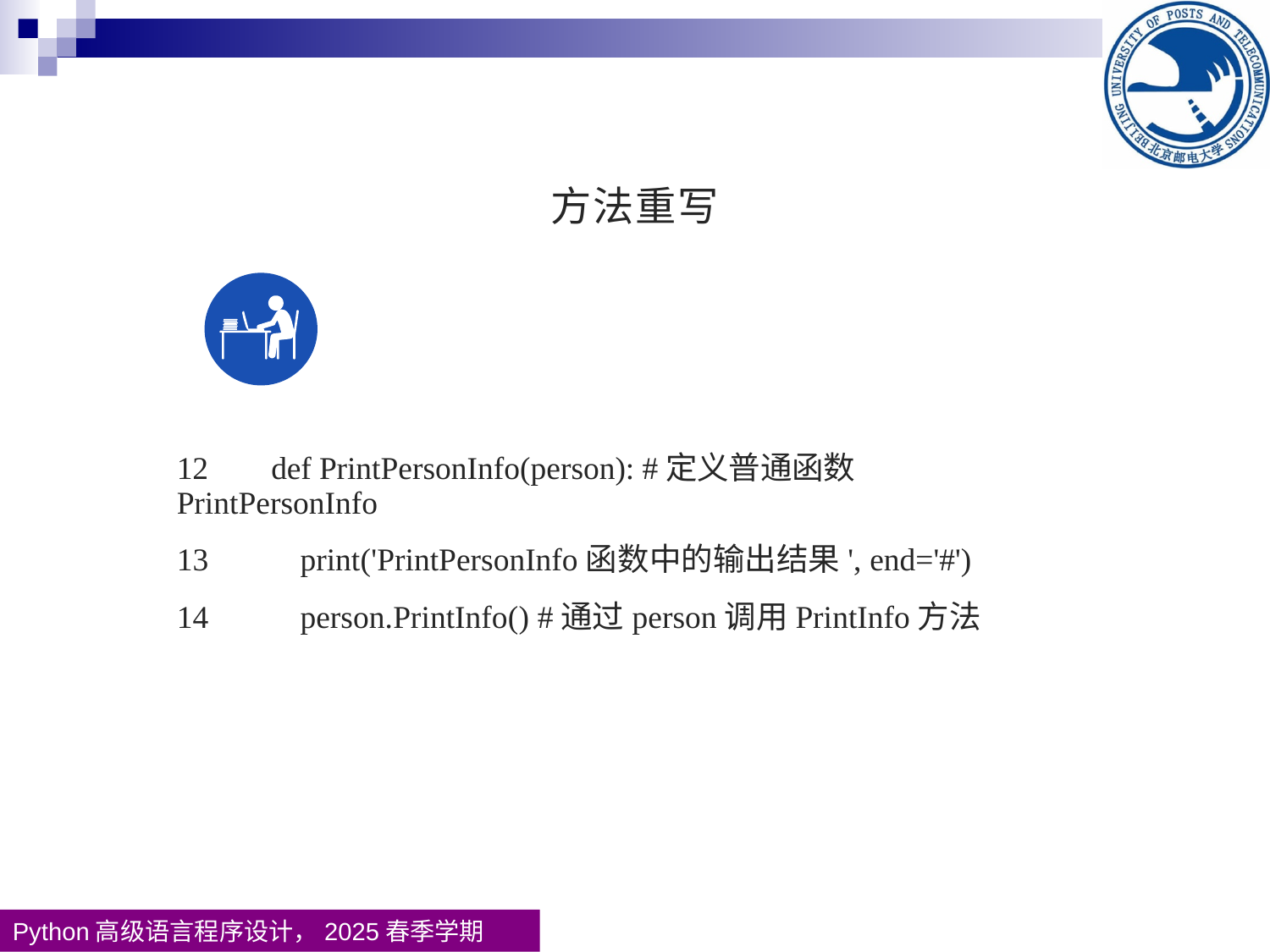

方法重写

12        def PrintPersonInfo(person): #定义普通函数PrintPersonInfo
13           print('PrintPersonInfo函数中的输出结果', end='#')

14           person.PrintInfo() #通过person调用PrintInfo方法